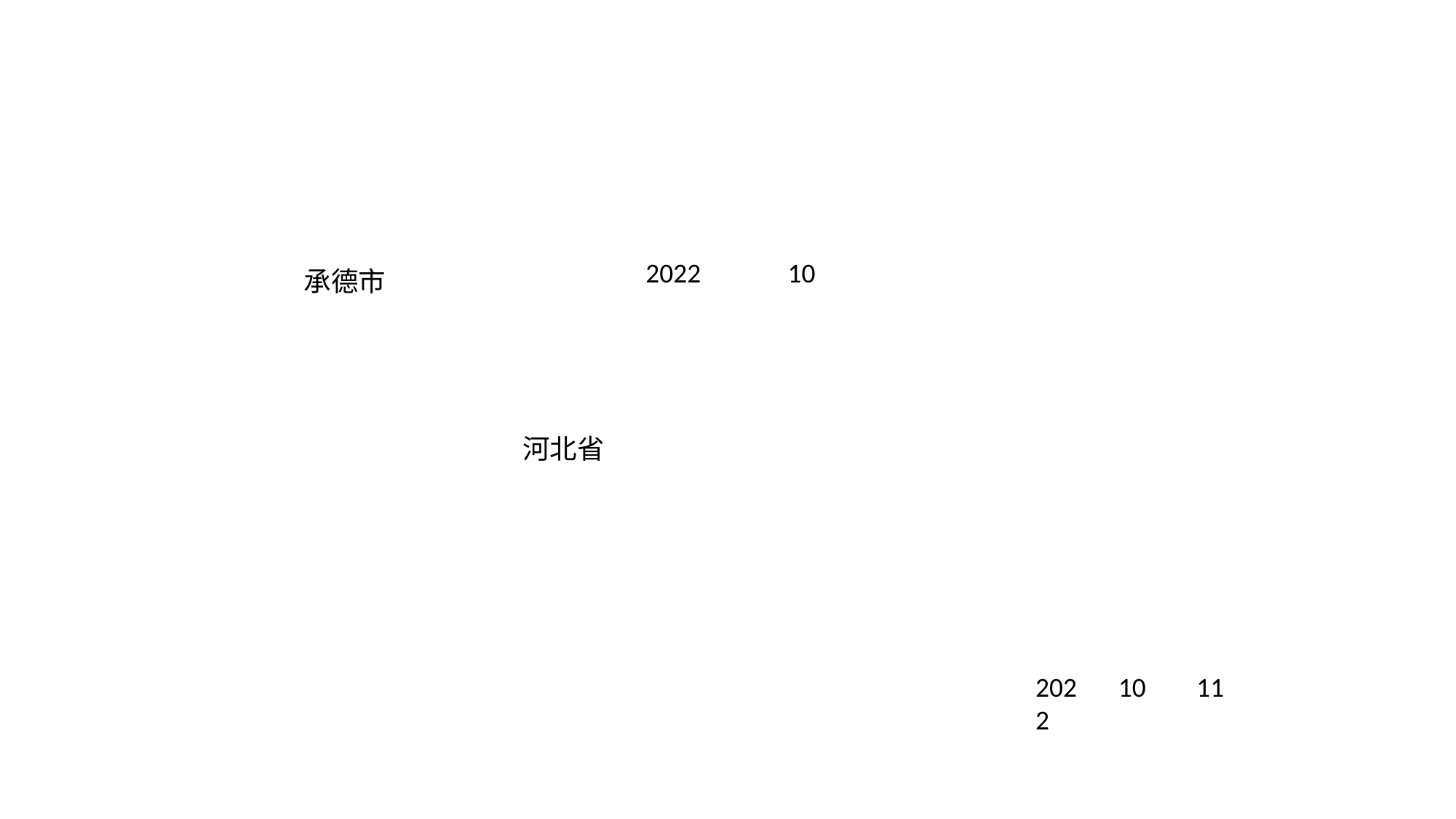

2022
10
承德市
河北省
2022
10
11